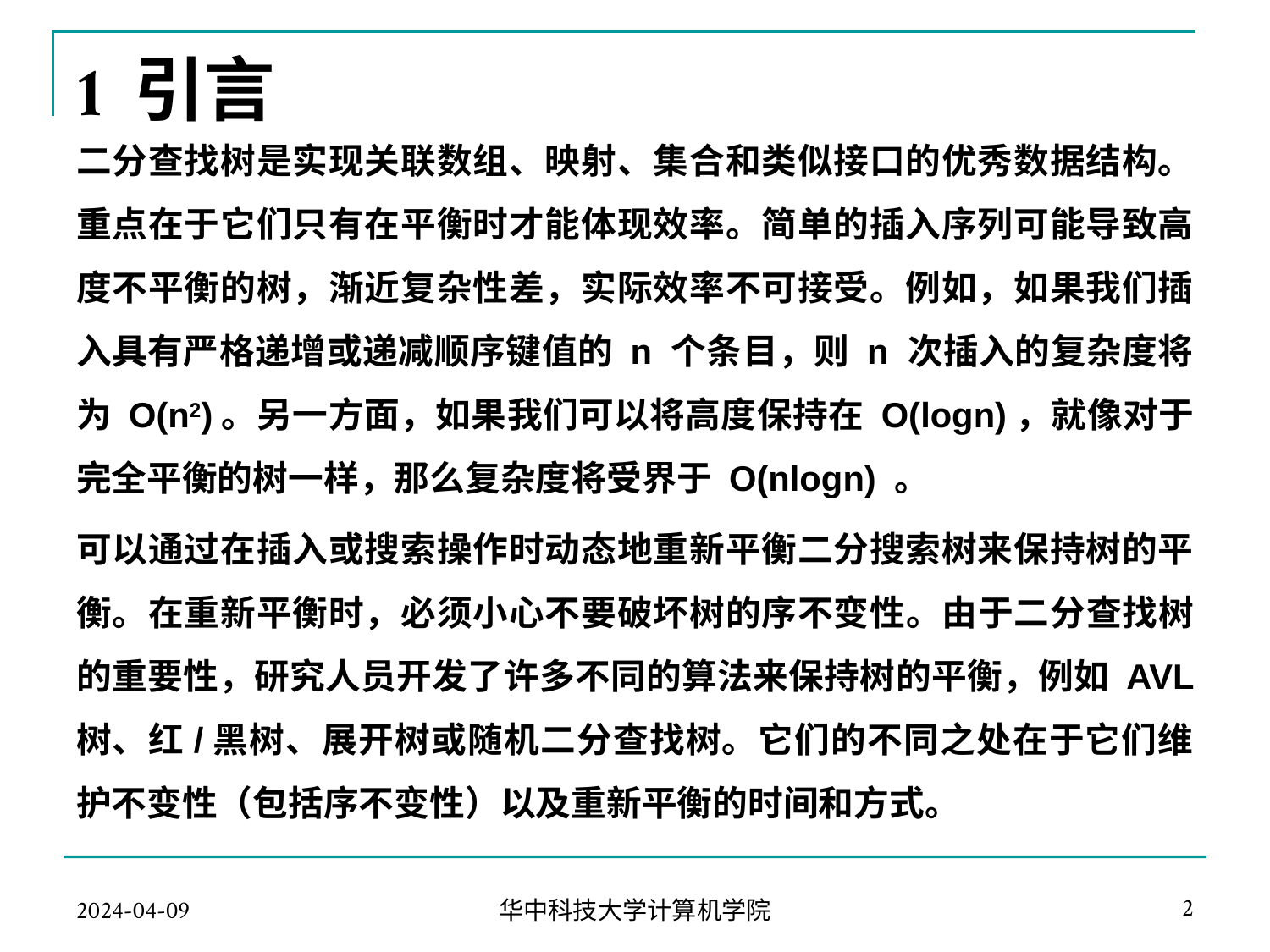

# 1 引言
二分查找树是实现关联数组、映射、集合和类似接口的优秀数据结构。重点在于它们只有在平衡时才能体现效率。简单的插入序列可能导致高度不平衡的树，渐近复杂性差，实际效率不可接受。例如，如果我们插入具有严格递增或递减顺序键值的 n 个条目，则 n 次插入的复杂度将为 O(n2)。另一方面，如果我们可以将高度保持在 O(logn)，就像对于完全平衡的树一样，那么复杂度将受界于 O(nlogn) 。
可以通过在插入或搜索操作时动态地重新平衡二分搜索树来保持树的平衡。在重新平衡时，必须小心不要破坏树的序不变性。由于二分查找树的重要性，研究人员开发了许多不同的算法来保持树的平衡，例如 AVL 树、红/黑树、展开树或随机二分查找树。它们的不同之处在于它们维护不变性（包括序不变性）以及重新平衡的时间和方式。
2024-04-09
2
华中科技大学计算机学院